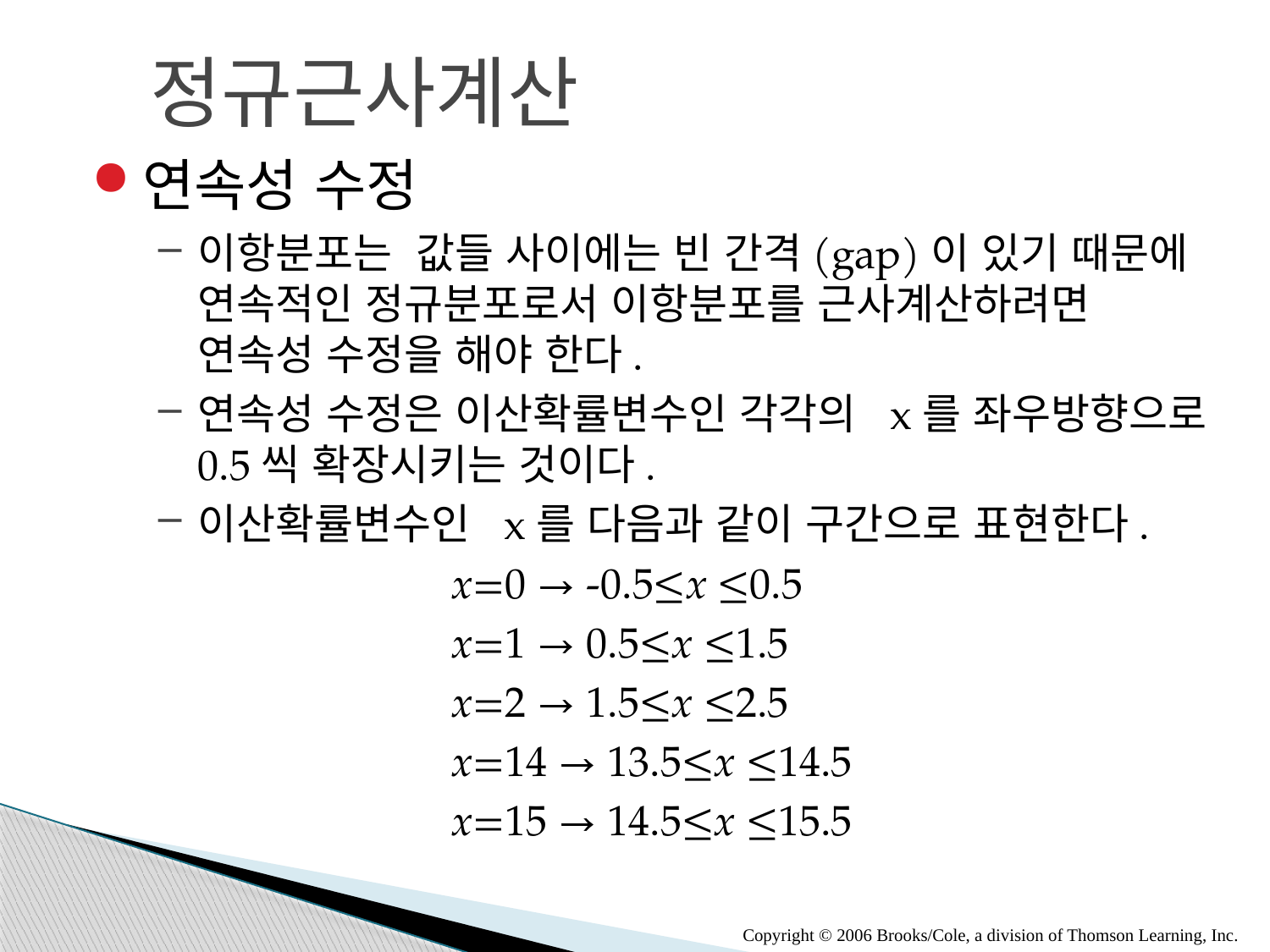

정규근사계산
연속성 수정
이항분포는  값들 사이에는 빈 간격(gap)이 있기 때문에 연속적인 정규분포로서 이항분포를 근사계산하려면 연속성 수정을 해야 한다.
연속성 수정은 이산확률변수인 각각의  x를 좌우방향으로 0.5씩 확장시키는 것이다.
이산확률변수인  x를 다음과 같이 구간으로 표현한다.
			x=0 → -0.5≤x ≤0.5
			x=1 → 0.5≤x ≤1.5
			x=2 → 1.5≤x ≤2.5
			x=14 → 13.5≤x ≤14.5
			x=15 → 14.5≤x ≤15.5